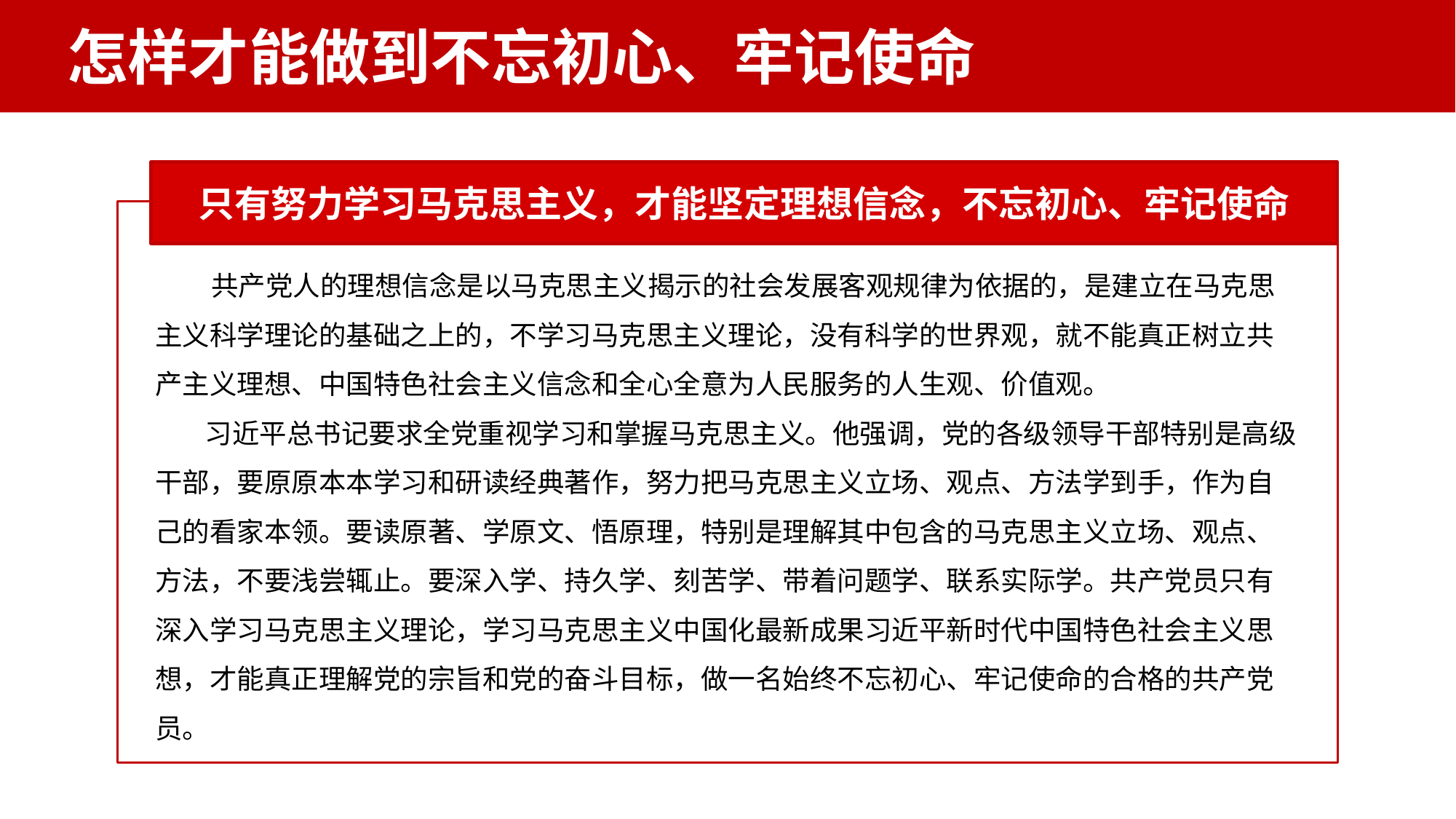

怎样才能做到不忘初心、牢记使命
只有努力学习马克思主义，才能坚定理想信念，不忘初心、牢记使命

        共产党人的理想信念是以马克思主义揭示的社会发展客观规律为依据的，是建立在马克思主义科学理论的基础之上的，不学习马克思主义理论，没有科学的世界观，就不能真正树立共产主义理想、中国特色社会主义信念和全心全意为人民服务的人生观、价值观。
       习近平总书记要求全党重视学习和掌握马克思主义。他强调，党的各级领导干部特别是高级干部，要原原本本学习和研读经典著作，努力把马克思主义立场、观点、方法学到手，作为自己的看家本领。要读原著、学原文、悟原理，特别是理解其中包含的马克思主义立场、观点、方法，不要浅尝辄止。要深入学、持久学、刻苦学、带着问题学、联系实际学。共产党员只有深入学习马克思主义理论，学习马克思主义中国化最新成果习近平新时代中国特色社会主义思想，才能真正理解党的宗旨和党的奋斗目标，做一名始终不忘初心、牢记使命的合格的共产党员。